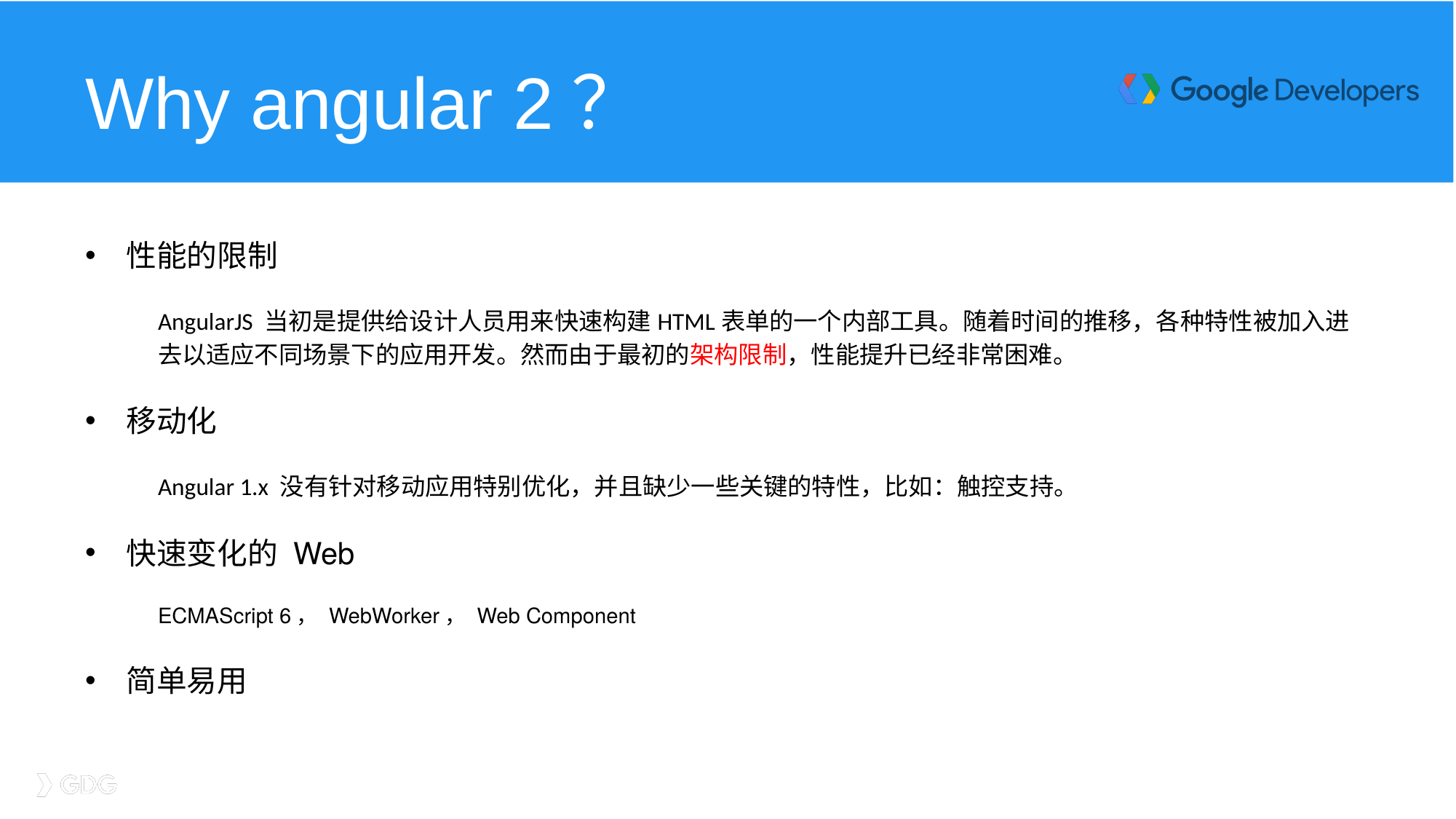

# Why angular 2？
性能的限制
AngularJS 当初是提供给设计人员用来快速构建HTML表单的一个内部工具。随着时间的推移，各种特性被加入进去以适应不同场景下的应用开发。然而由于最初的架构限制，性能提升已经非常困难。
移动化
Angular 1.x 没有针对移动应用特别优化，并且缺少一些关键的特性，比如：触控支持。
快速变化的 Web
ECMAScript 6， WebWorker， Web Component
简单易用